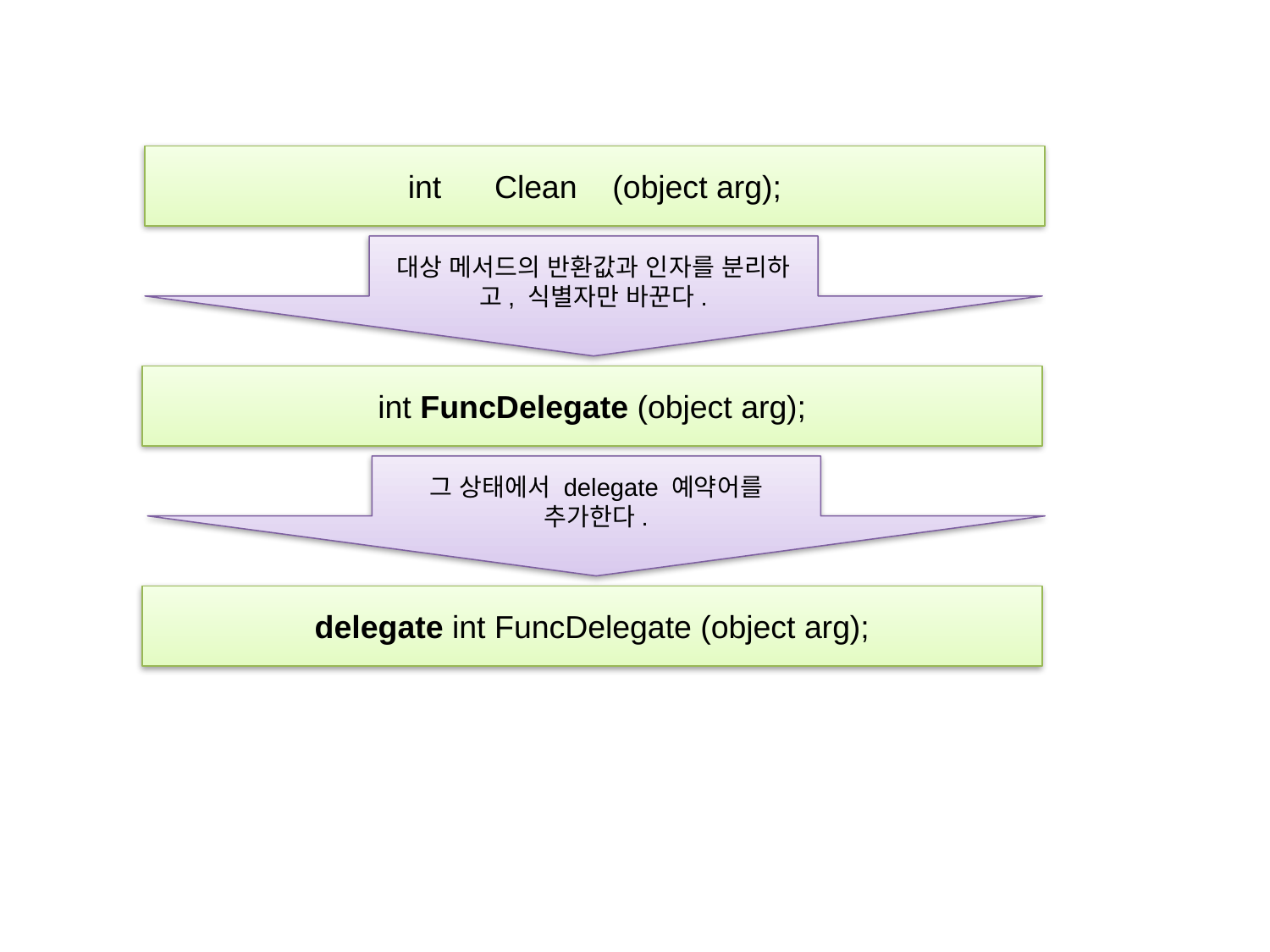

int      Clean    (object arg);
대상 메서드의 반환값과 인자를 분리하고, 식별자만 바꾼다.
int FuncDelegate (object arg);
그 상태에서 delegate 예약어를 추가한다.
delegate int FuncDelegate (object arg);